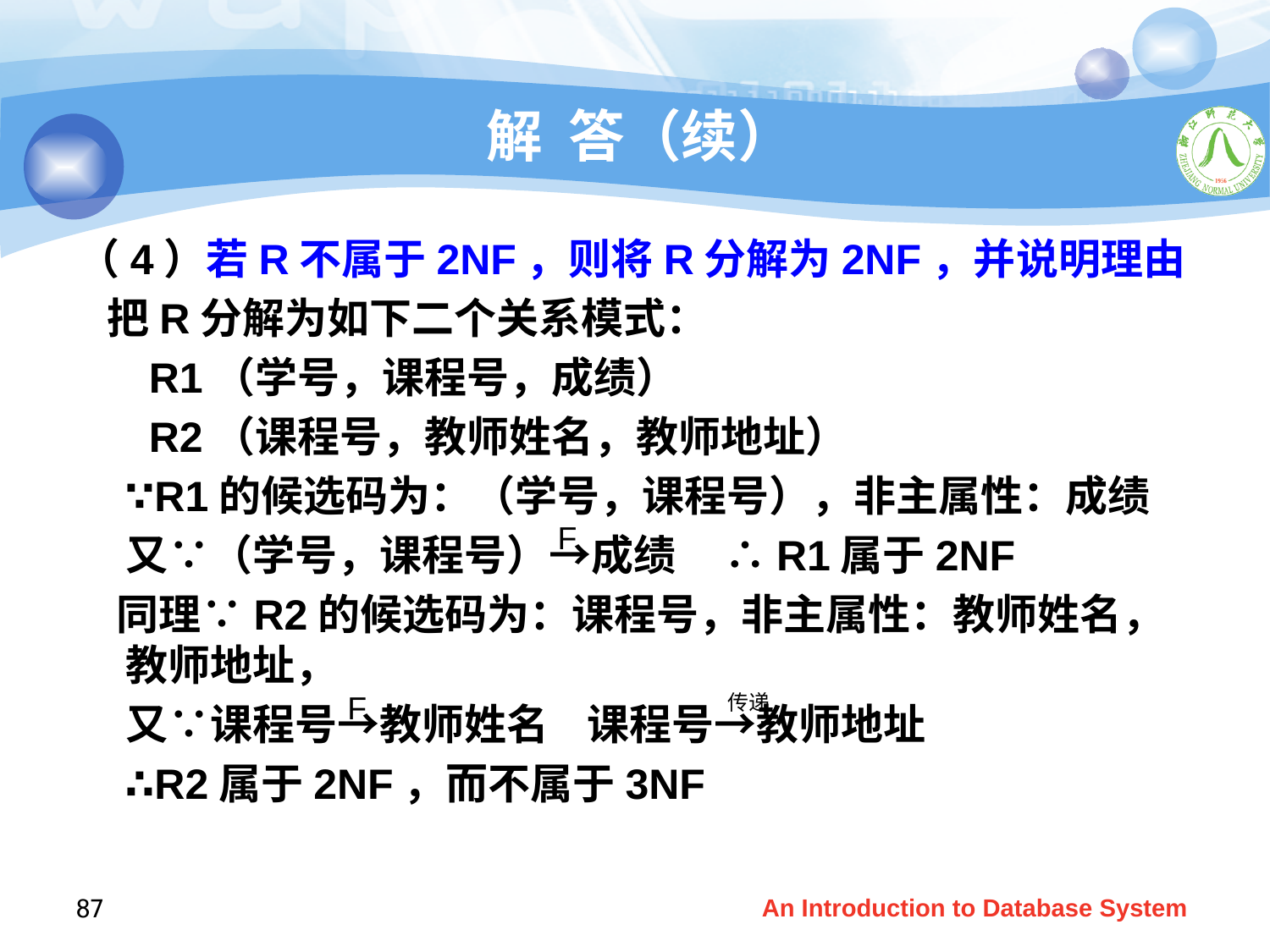

# 解  答（续）
（4）若R不属于2NF，则将R分解为2NF，并说明理由
  把R分解为如下二个关系模式：
      R1（学号，课程号，成绩）
      R2（课程号，教师姓名，教师地址）
    ∵R1的候选码为：（学号，课程号），非主属性：成绩
    又∵（学号，课程号）→成绩     ∴R1属于2NF
   同理∵R2的候选码为：课程号，非主属性：教师姓名，教师地址，
    又∵课程号→教师姓名    课程号→教师地址
    ∴R2属于2NF，而不属于3NF
F
F
传递
87
An Introduction to Database System